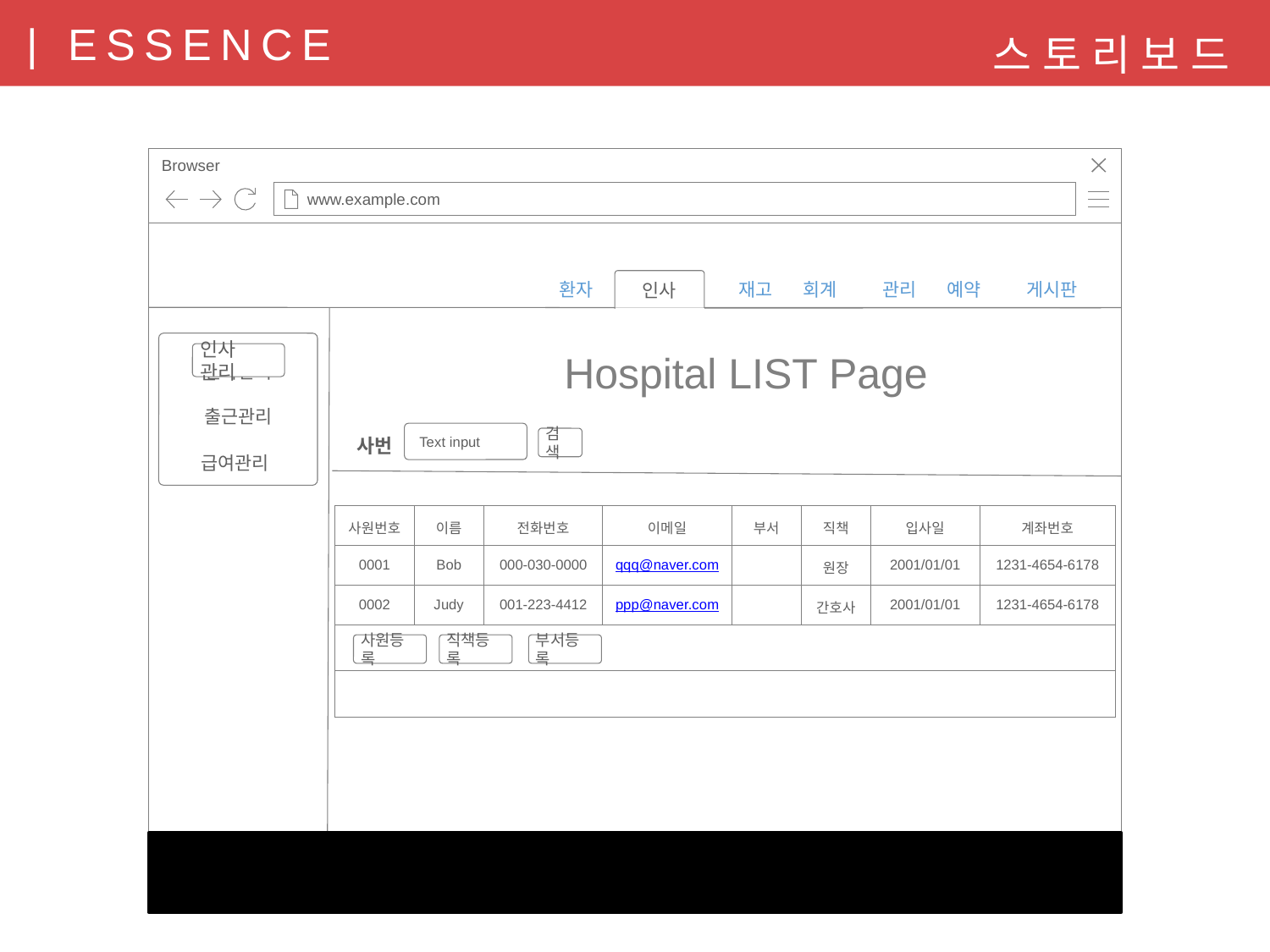

스토리보드
Browser

www.example.com

인사
환자
재고      회계         관리      예약         게시판

인사관리
출근관리
급여관리
인사 관리
Hospital LIST Page
Text input
검색
사번
사원등록
직책등록
부서등록

| 사원번호 | 이름 | 전화번호 | 이메일 | 부서 | 직책 | 입사일 | 계좌번호 |
| --- | --- | --- | --- | --- | --- | --- | --- |
| 0001 | Bob | 000-030-0000 | qqq@naver.com |  | 원장 | 2001/01/01 | 1231-4654-6178 |
| 0002 | Judy | 001-223-4412 | ppp@naver.com |  | 간호사 | 2001/01/01 | 1231-4654-6178 |
|  |  |  |  |  |  |  |  |
|  |  |  |  |  |  |  |  |